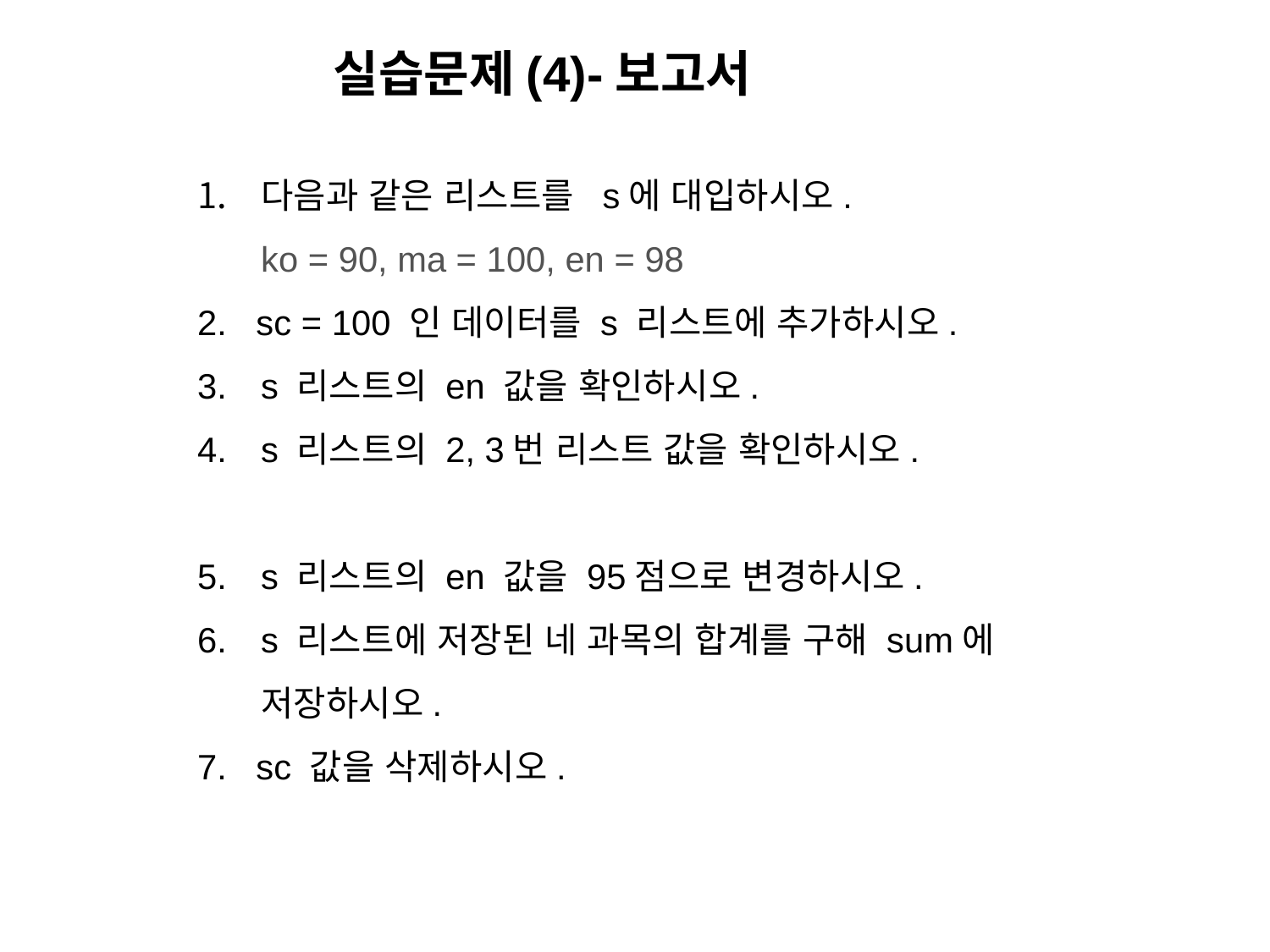

실습문제(4)-보고서
다음과 같은 리스트를  s에 대입하시오.
	ko = 90, ma = 100, en = 98
2.   sc = 100 인 데이터를 s 리스트에 추가하시오.
s 리스트의 en 값을 확인하시오.
s 리스트의 2, 3번 리스트 값을 확인하시오.

s 리스트의 en 값을 95점으로 변경하시오.
s 리스트에 저장된 네 과목의 합계를 구해 sum에 저장하시오.
7.   sc 값을 삭제하시오.